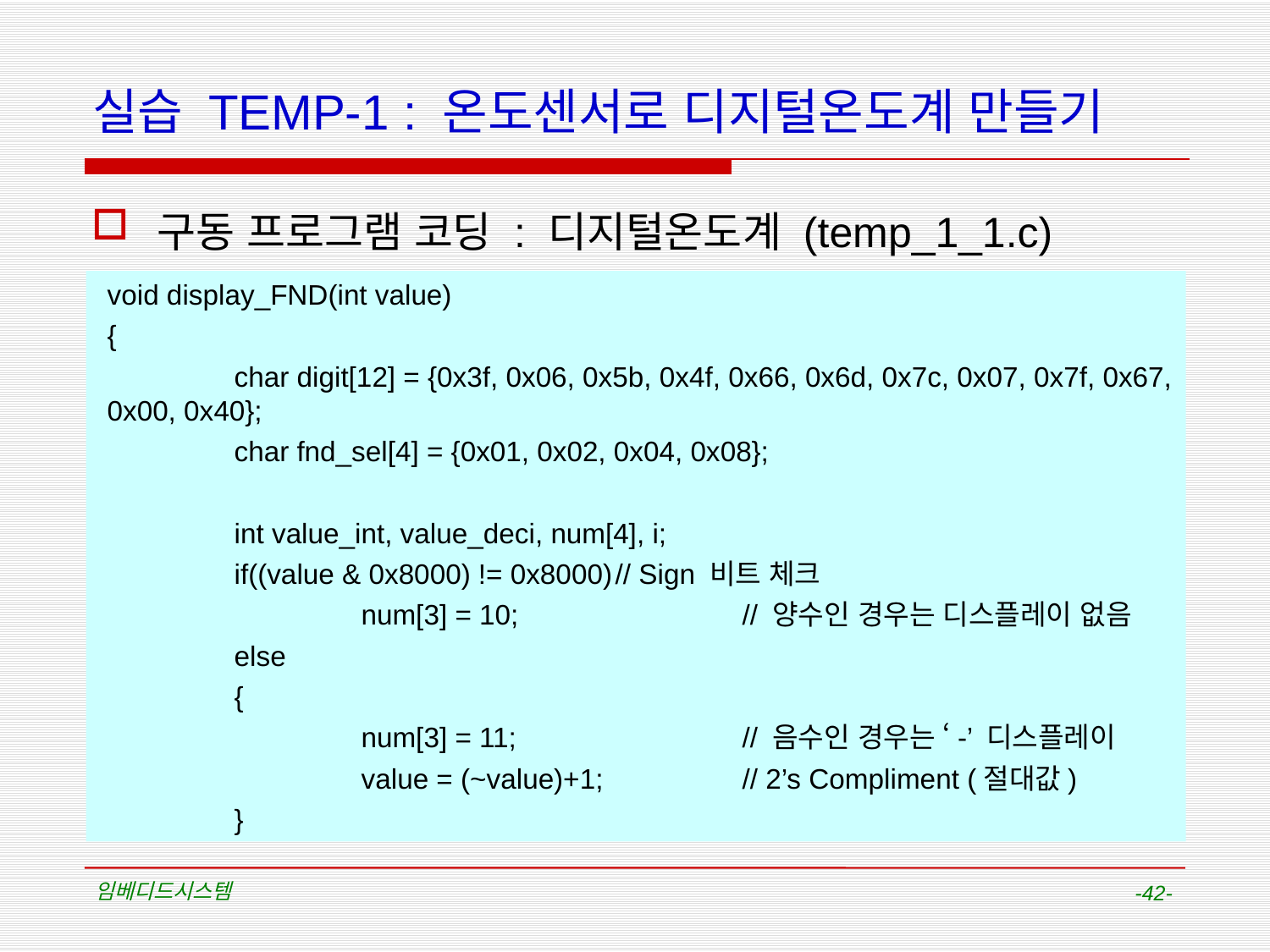

# 실습 TEMP-1 : 온도센서로 디지털온도계 만들기
구동 프로그램 코딩 : 디지털온도계 (temp_1_1.c)

void display_FND(int value)
{
	char digit[12] = {0x3f, 0x06, 0x5b, 0x4f, 0x66, 0x6d, 0x7c, 0x07, 0x7f, 0x67, 0x00, 0x40};
	char fnd_sel[4] = {0x01, 0x02, 0x04, 0x08};

	int value_int, value_deci, num[4], i;
	if((value & 0x8000) != 0x8000)	// Sign 비트 체크
		num[3] = 10;		// 양수인 경우는 디스플레이 없음
	else
	{
		num[3] = 11;		// 음수인 경우는 ‘-’ 디스플레이
		value = (~value)+1;		// 2’s Compliment (절대값)
	}
임베디드시스템
-42-